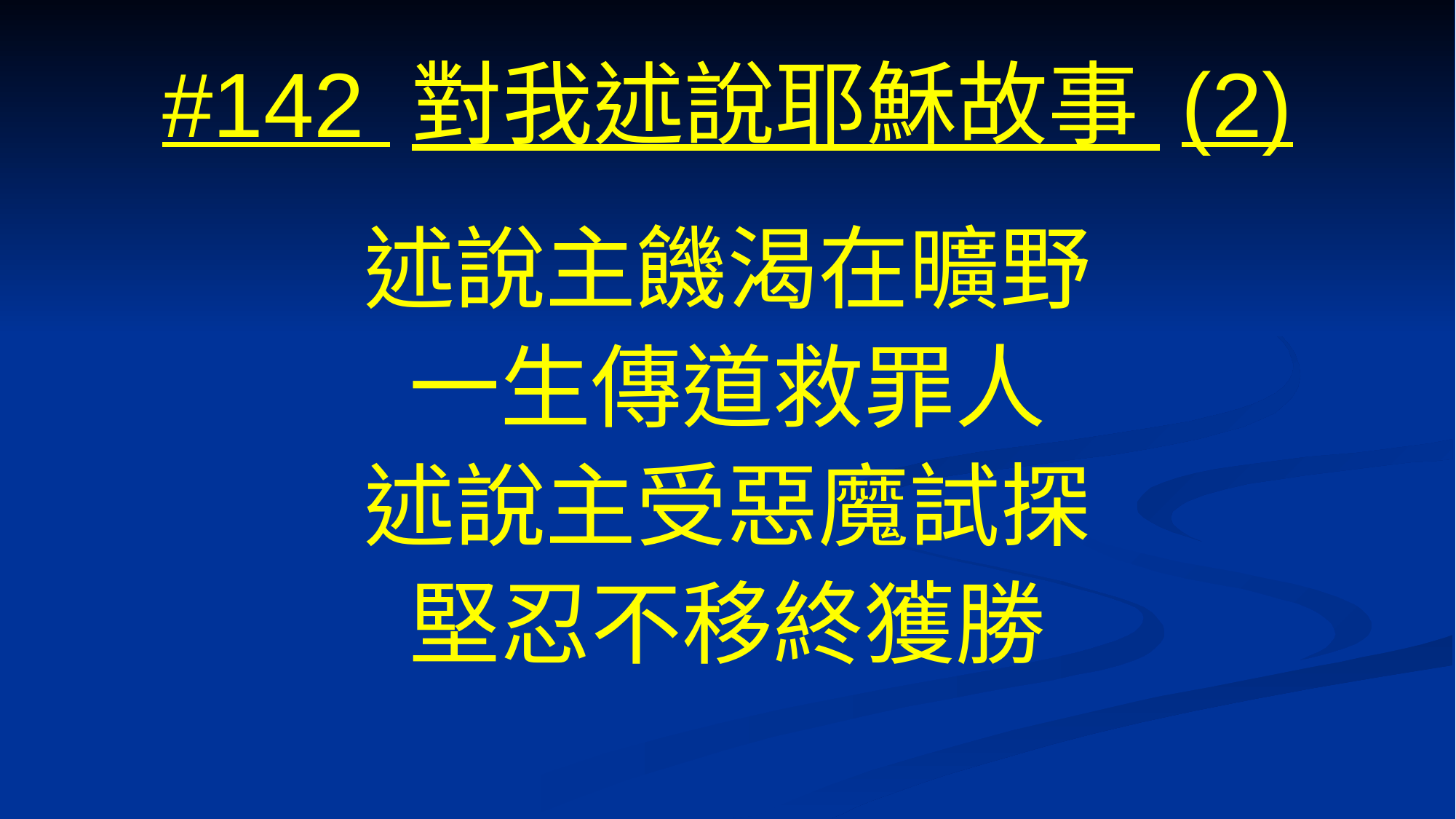

# #142 對我述說耶穌故事 (2)
述說主饑渴在曠野
一生傳道救罪人
述說主受惡魔試探
堅忍不移終獲勝